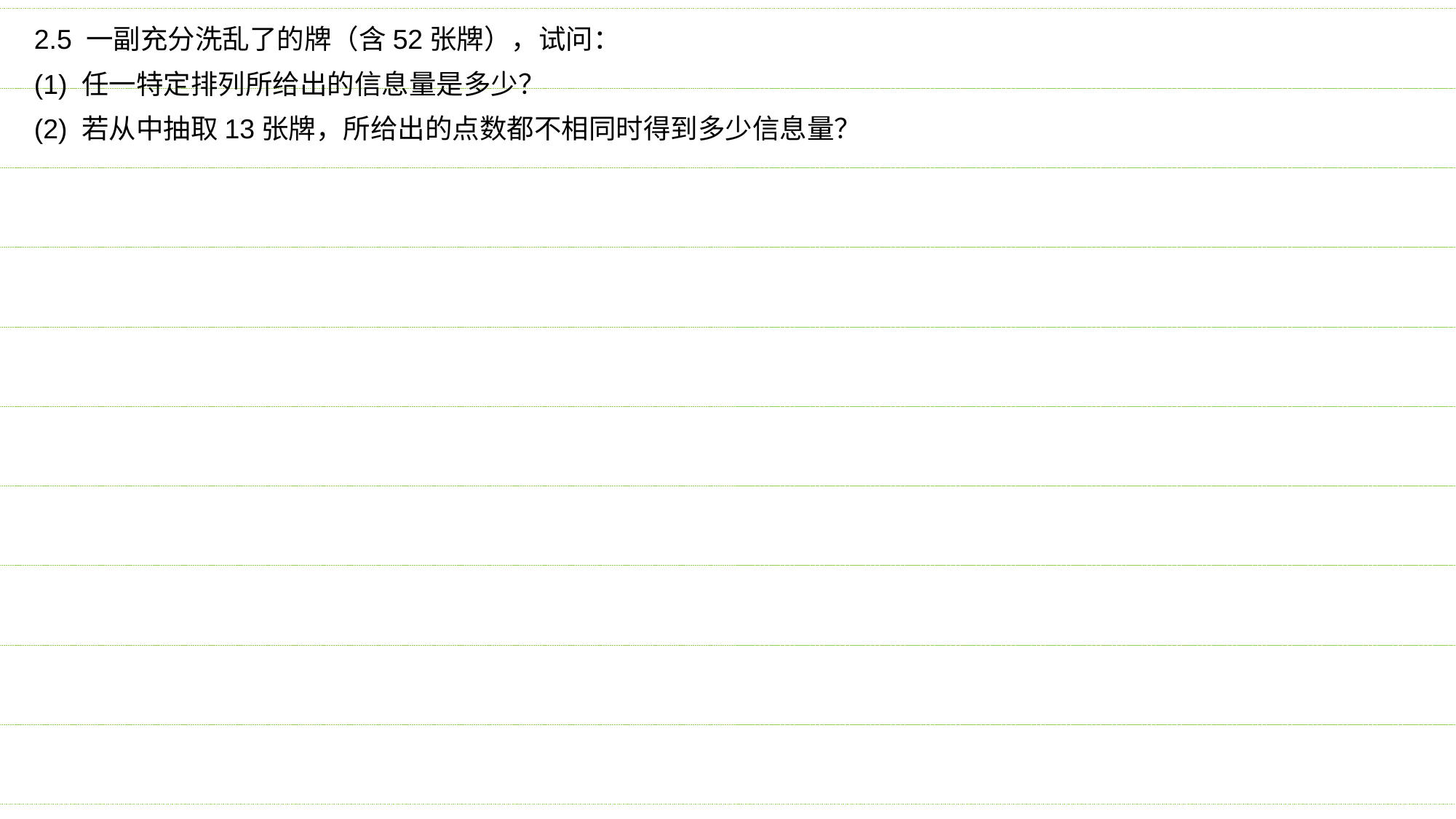

2.5 一副充分洗乱了的牌（含52张牌），试问：
(1) 任一特定排列所给出的信息量是多少？
(2) 若从中抽取13张牌，所给出的点数都不相同时得到多少信息量？